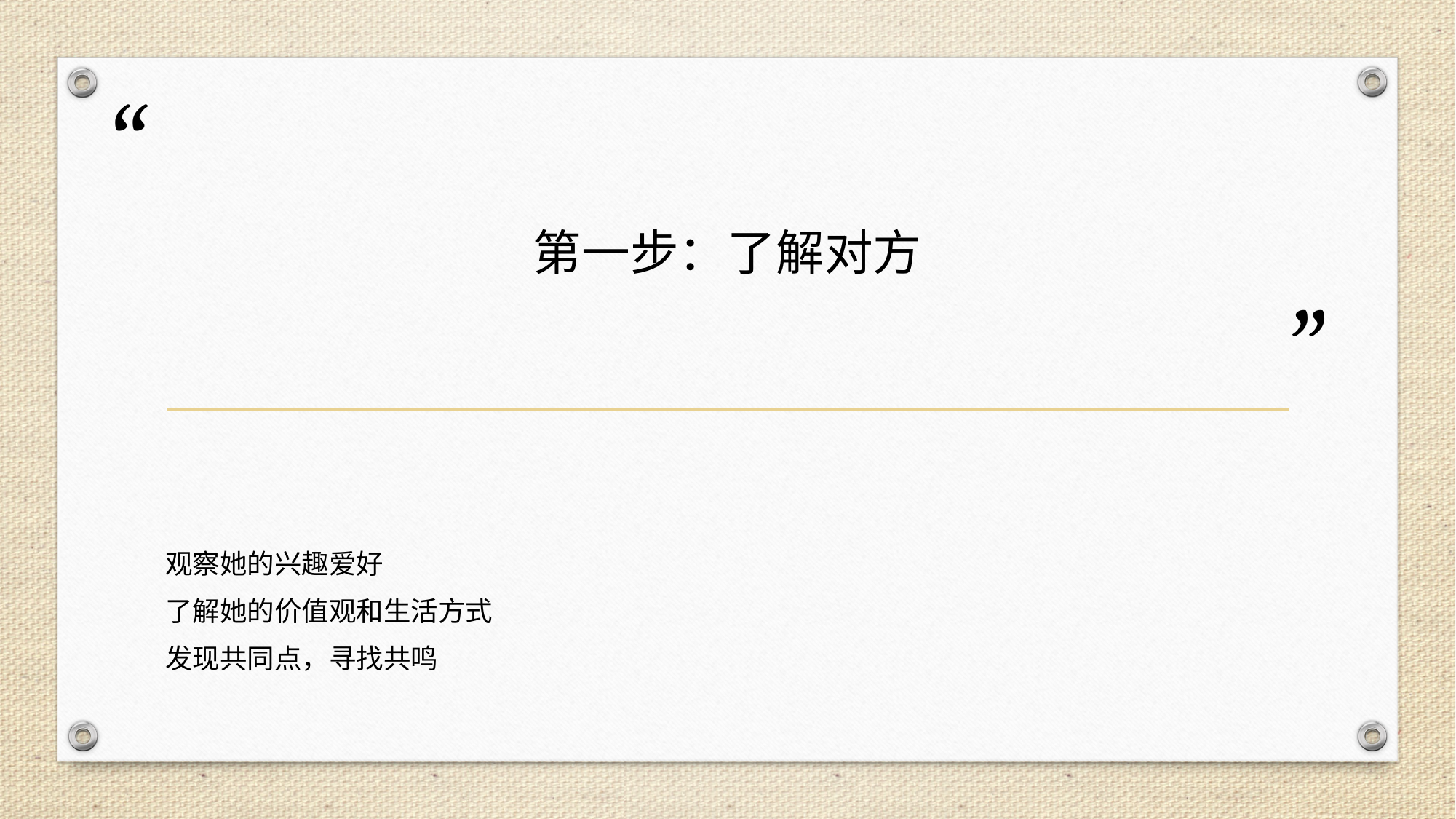

# 第一步：了解对方

观察她的兴趣爱好
了解她的价值观和生活方式
发现共同点，寻找共鸣